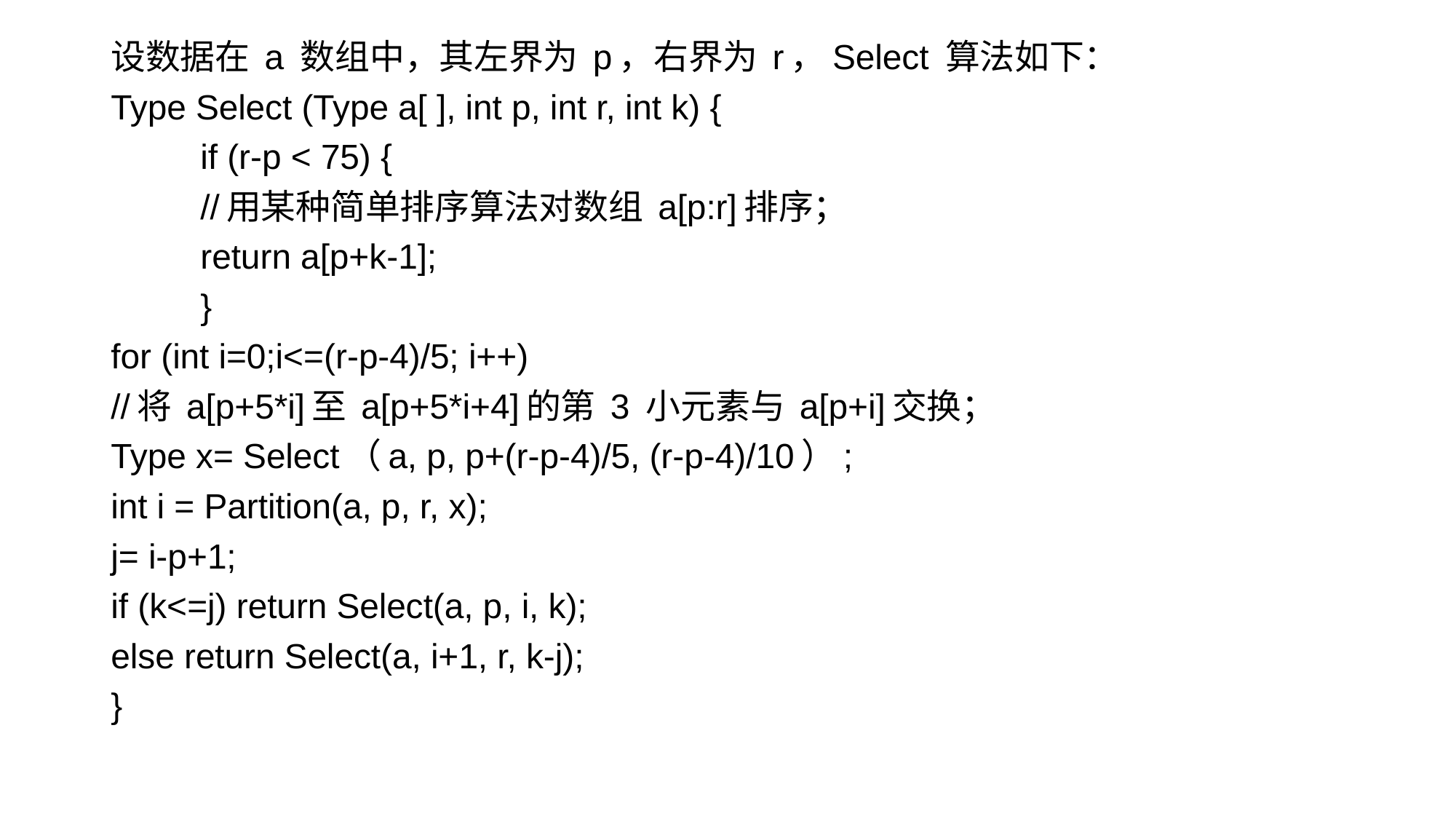

设数据在 a 数组中，其左界为 p，右界为 r，Select 算法如下：
Type Select (Type a[ ], int p, int r, int k) {
	if (r-p < 75) {
		//用某种简单排序算法对数组 a[p:r]排序；
		return a[p+k-1];
	}
for (int i=0;i<=(r-p-4)/5; i++)
//将 a[p+5*i]至 a[p+5*i+4]的第 3 小元素与 a[p+i]交换；
Type x= Select（a, p, p+(r-p-4)/5, (r-p-4)/10）;
int i = Partition(a, p, r, x);
j= i-p+1;
if (k<=j) return Select(a, p, i, k);
else return Select(a, i+1, r, k-j);
}